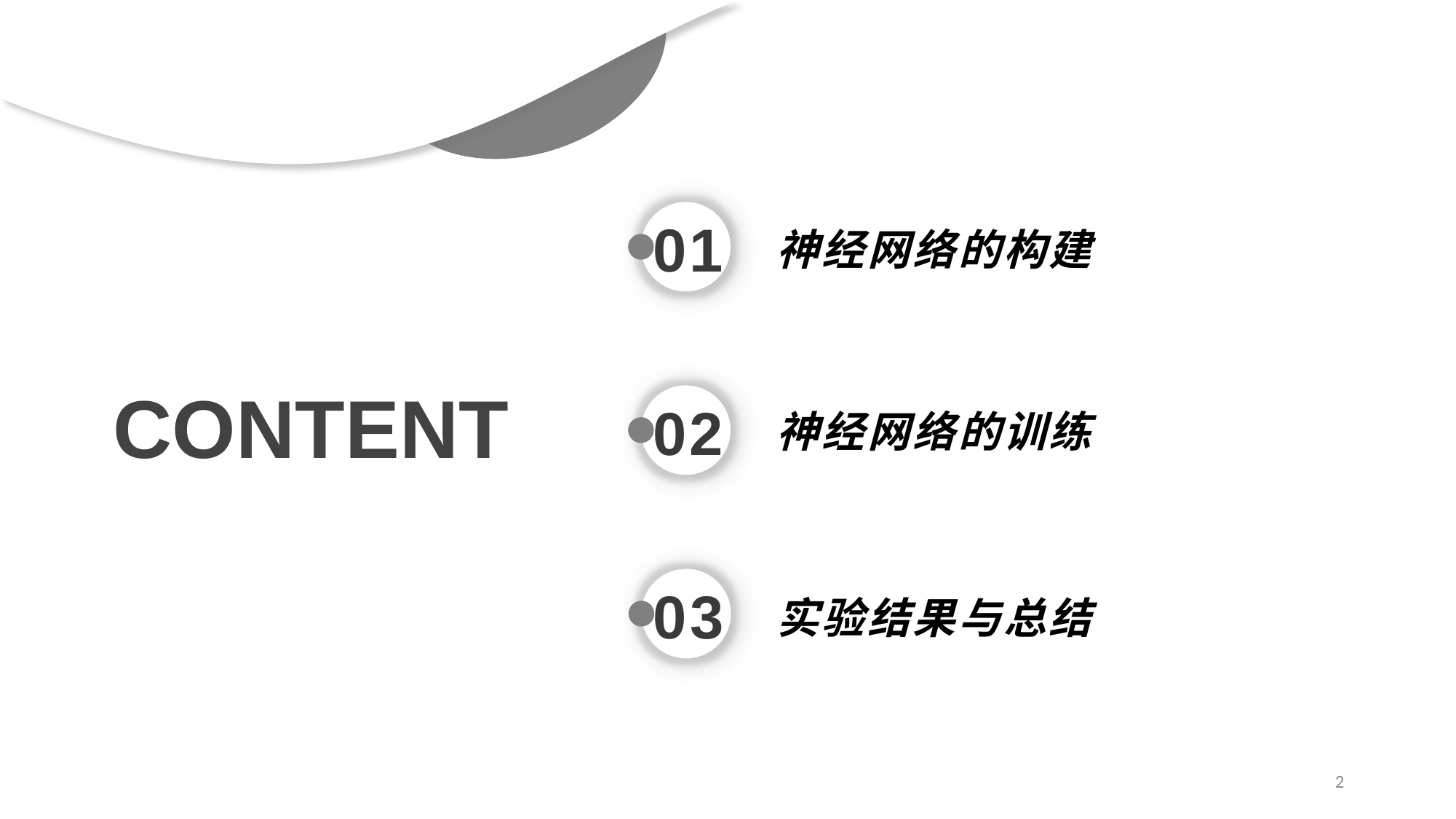

01
神经网络的构建
CONTENT

02
神经网络的训练

03
实验结果与总结
2